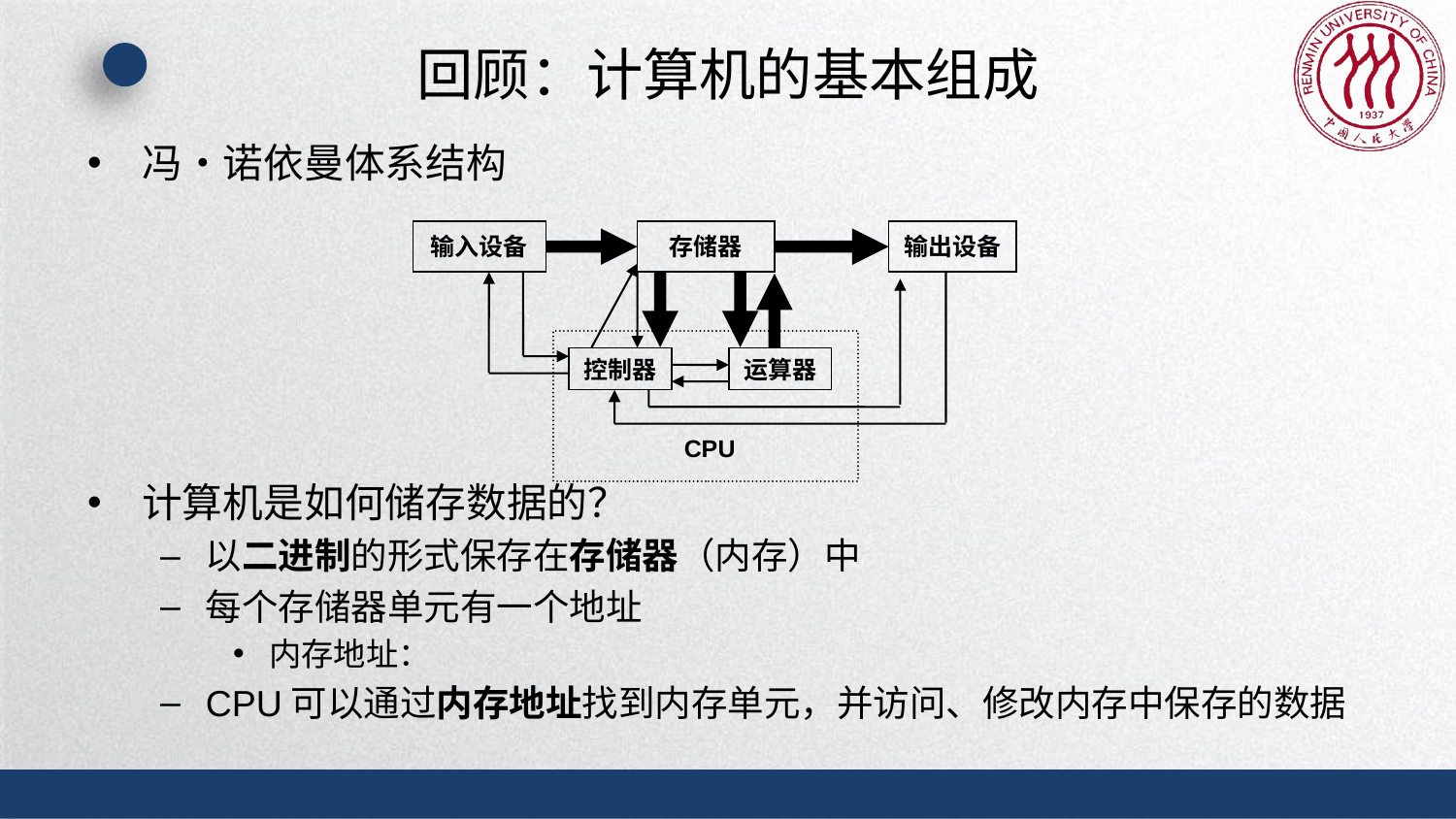

# 回顾：计算机的基本组成
冯•诺依曼体系结构

计算机是如何储存数据的？
以二进制的形式保存在存储器（内存）中
每个存储器单元有一个地址
内存地址：
CPU可以通过内存地址找到内存单元，并访问、修改内存中保存的数据

输入设备
存储器
输出设备

控制器
运算器

CPU